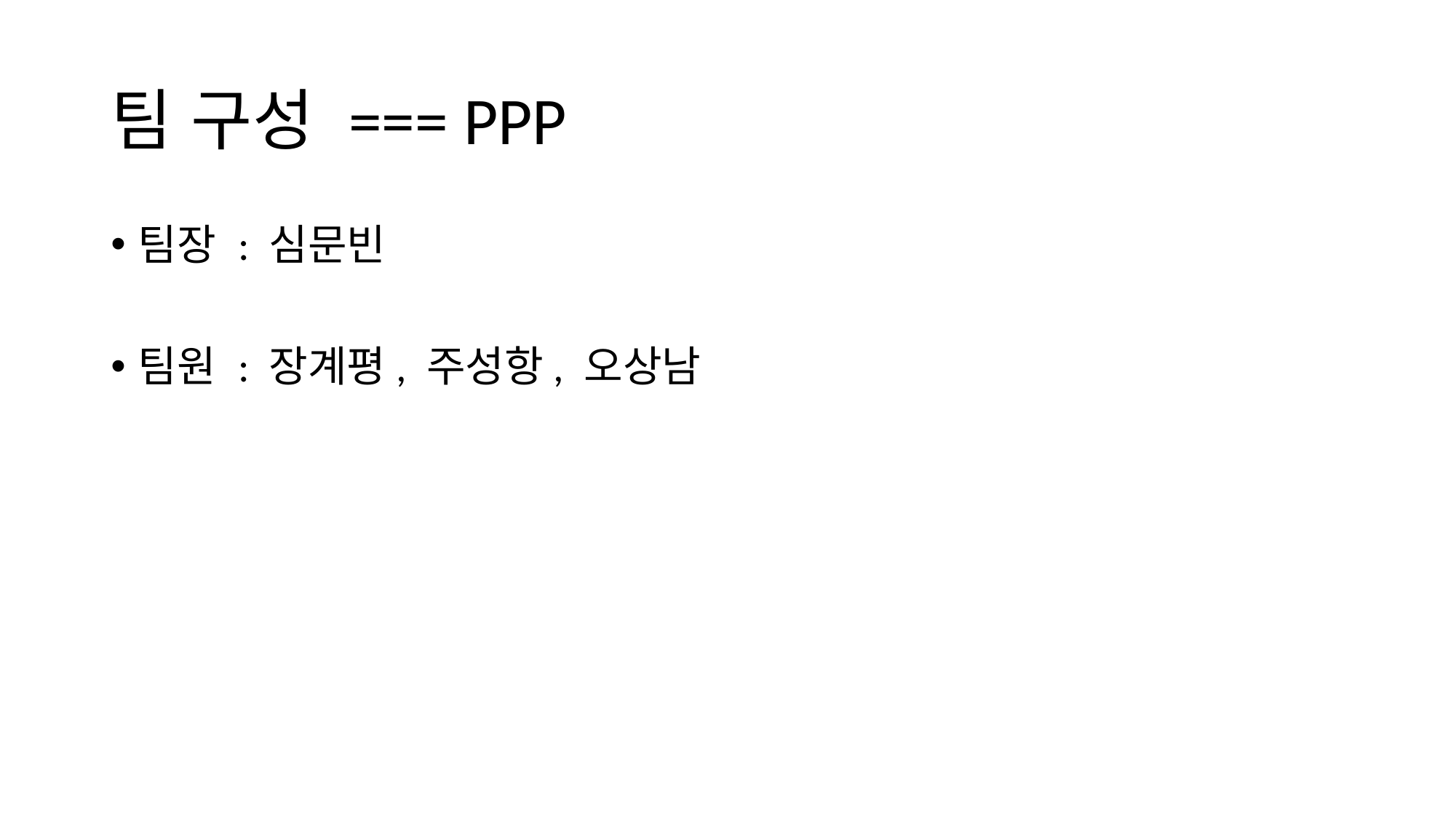

# 팀 구성 === PPP
팀장 : 심문빈

팀원 : 장계평, 주성항, 오상남